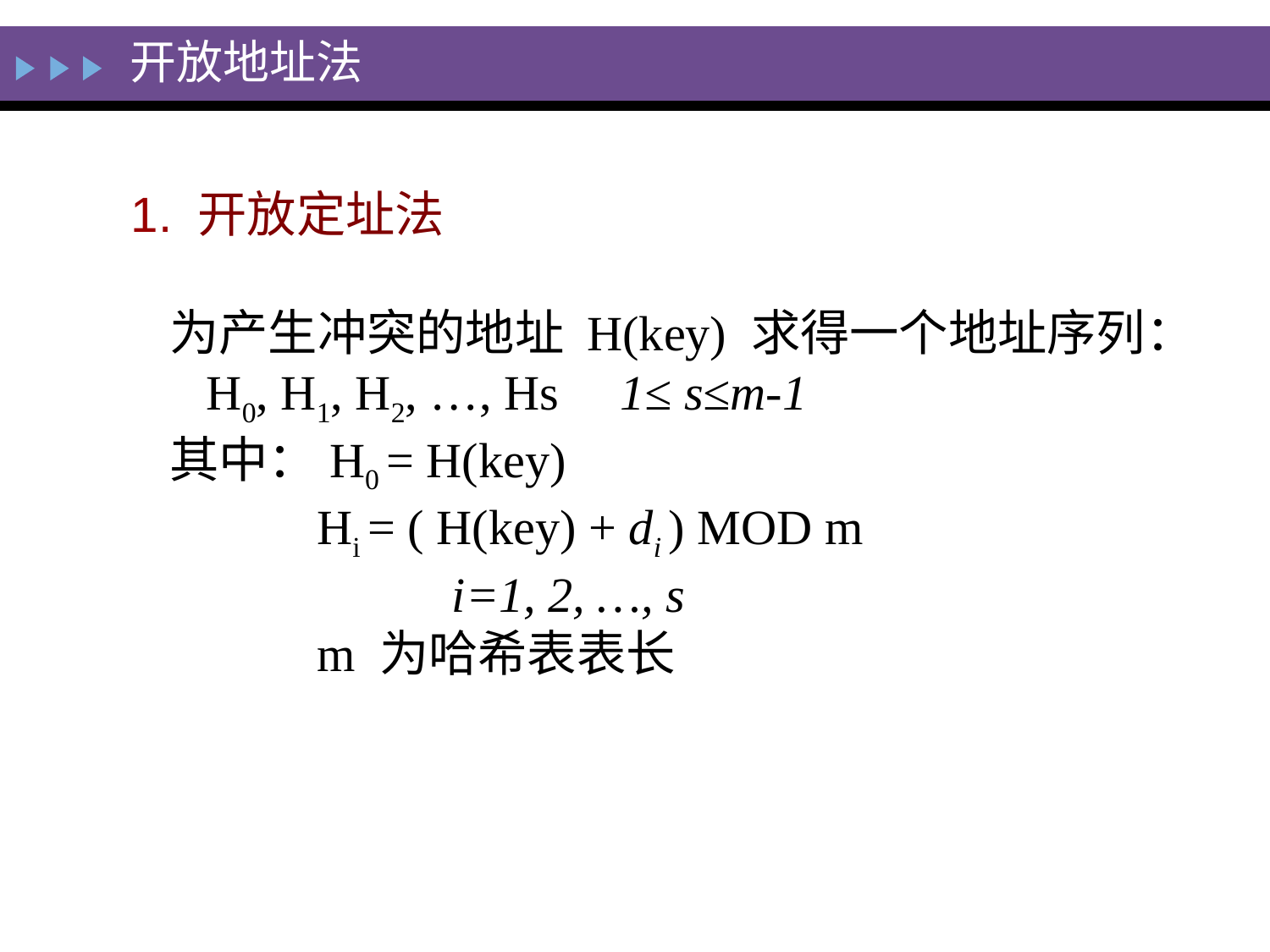

# 开放地址法
1. 开放定址法
为产生冲突的地址 H(key) 求得一个地址序列：
   H0, H1, H2, …, Hs     1≤ s≤m-1
其中：H0 = H(key)
            Hi = ( H(key) + di ) MOD m
                       i=1, 2, …, s
            m 为哈希表表长